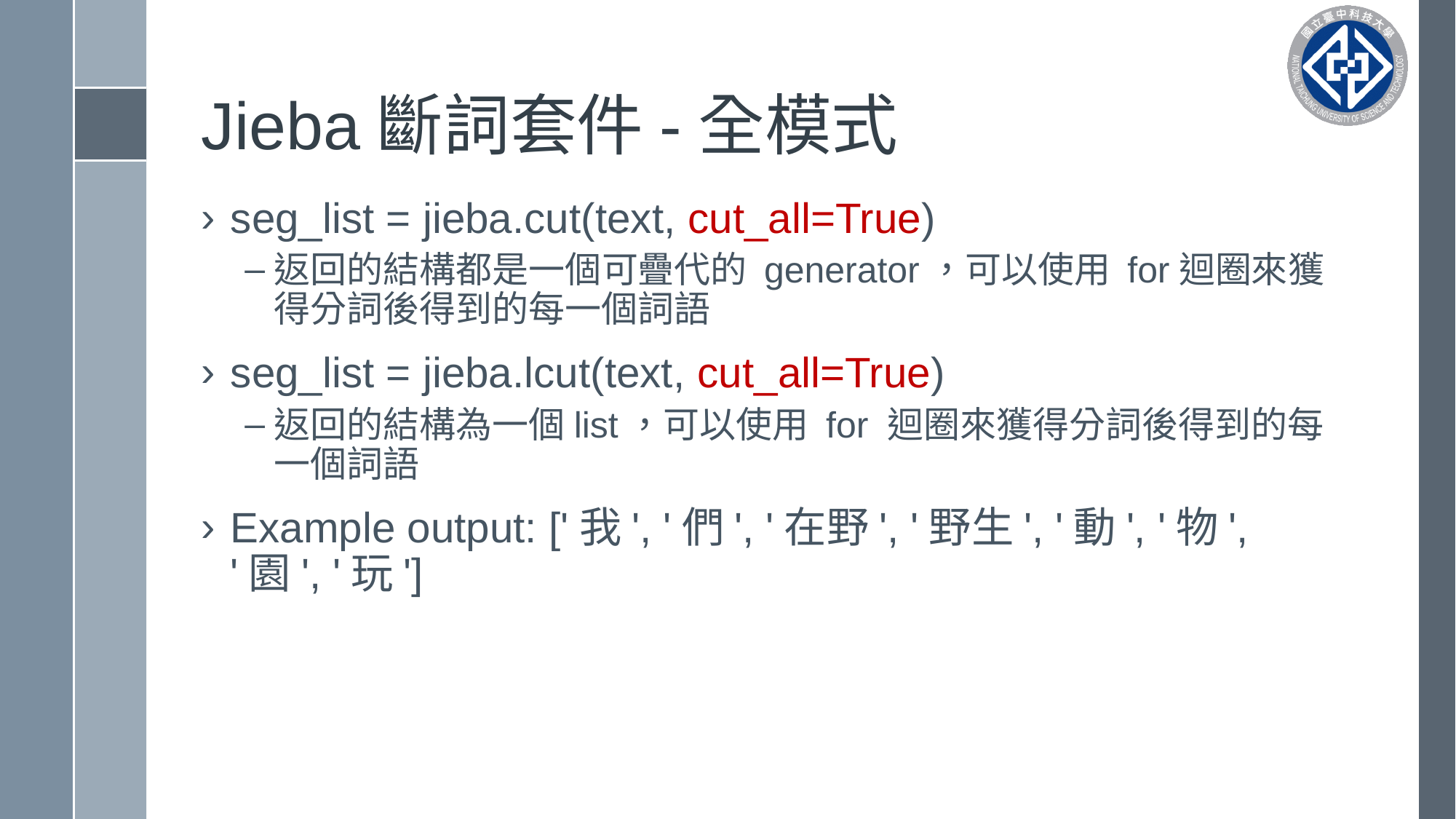

# Jieba斷詞套件-全模式
seg_list = jieba.cut(text, cut_all=True)
返回的結構都是一個可疊代的 generator，可以使用 for迴圈來獲得分詞後得到的每一個詞語
seg_list = jieba.lcut(text, cut_all=True)
返回的結構為一個list，可以使用 for 迴圈來獲得分詞後得到的每一個詞語
Example output: ['我', '們', '在野', '野生', '動', '物', '園', '玩']